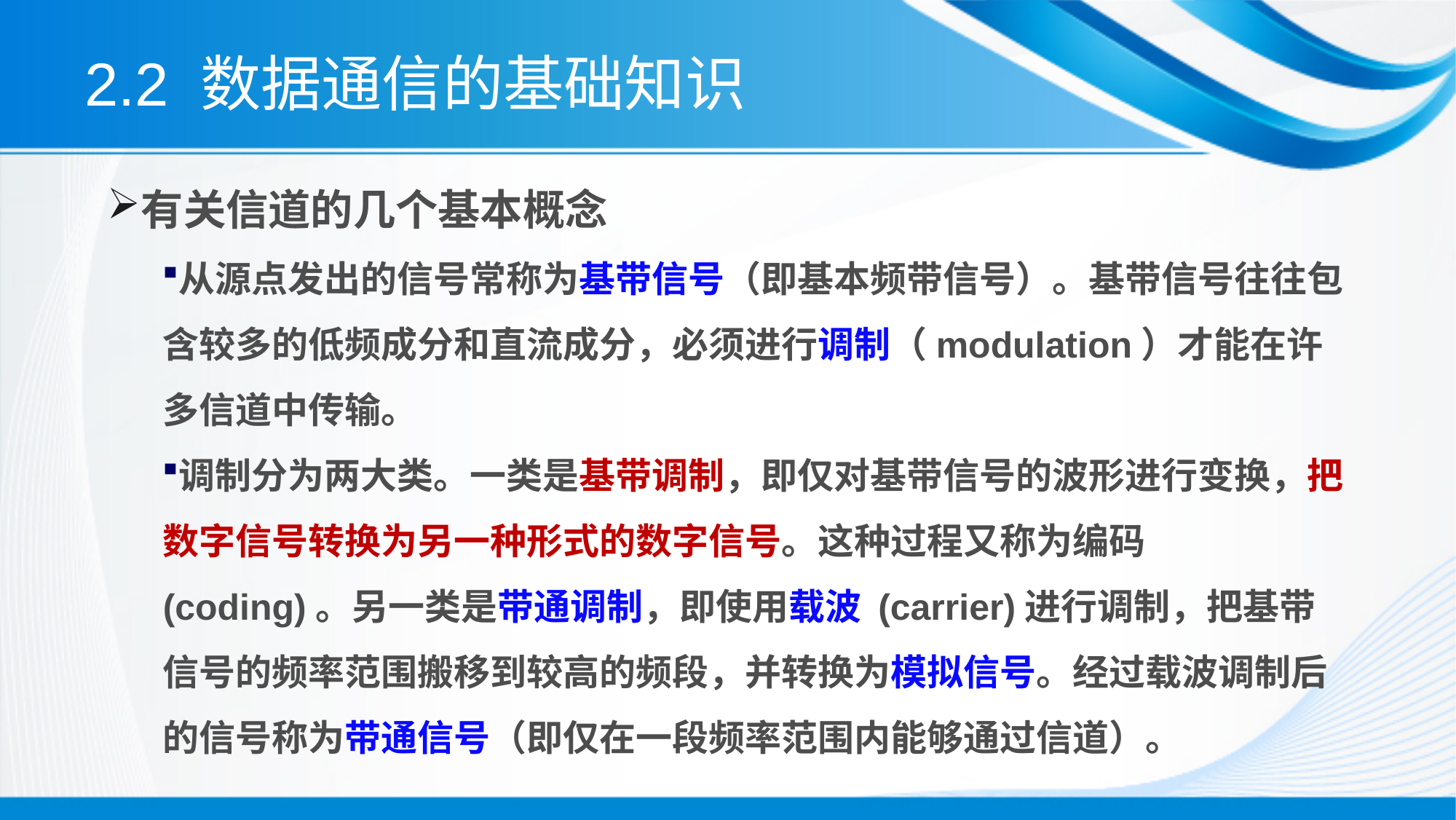

# 2.2 数据通信的基础知识
有关信道的几个基本概念
从源点发出的信号常称为基带信号（即基本频带信号）。基带信号往往包含较多的低频成分和直流成分，必须进行调制（modulation）才能在许多信道中传输。
调制分为两大类。一类是基带调制，即仅对基带信号的波形进行变换，把数字信号转换为另一种形式的数字信号。这种过程又称为编码 (coding)。另一类是带通调制，即使用载波 (carrier)进行调制，把基带信号的频率范围搬移到较高的频段，并转换为模拟信号。经过载波调制后的信号称为带通信号（即仅在一段频率范围内能够通过信道）。